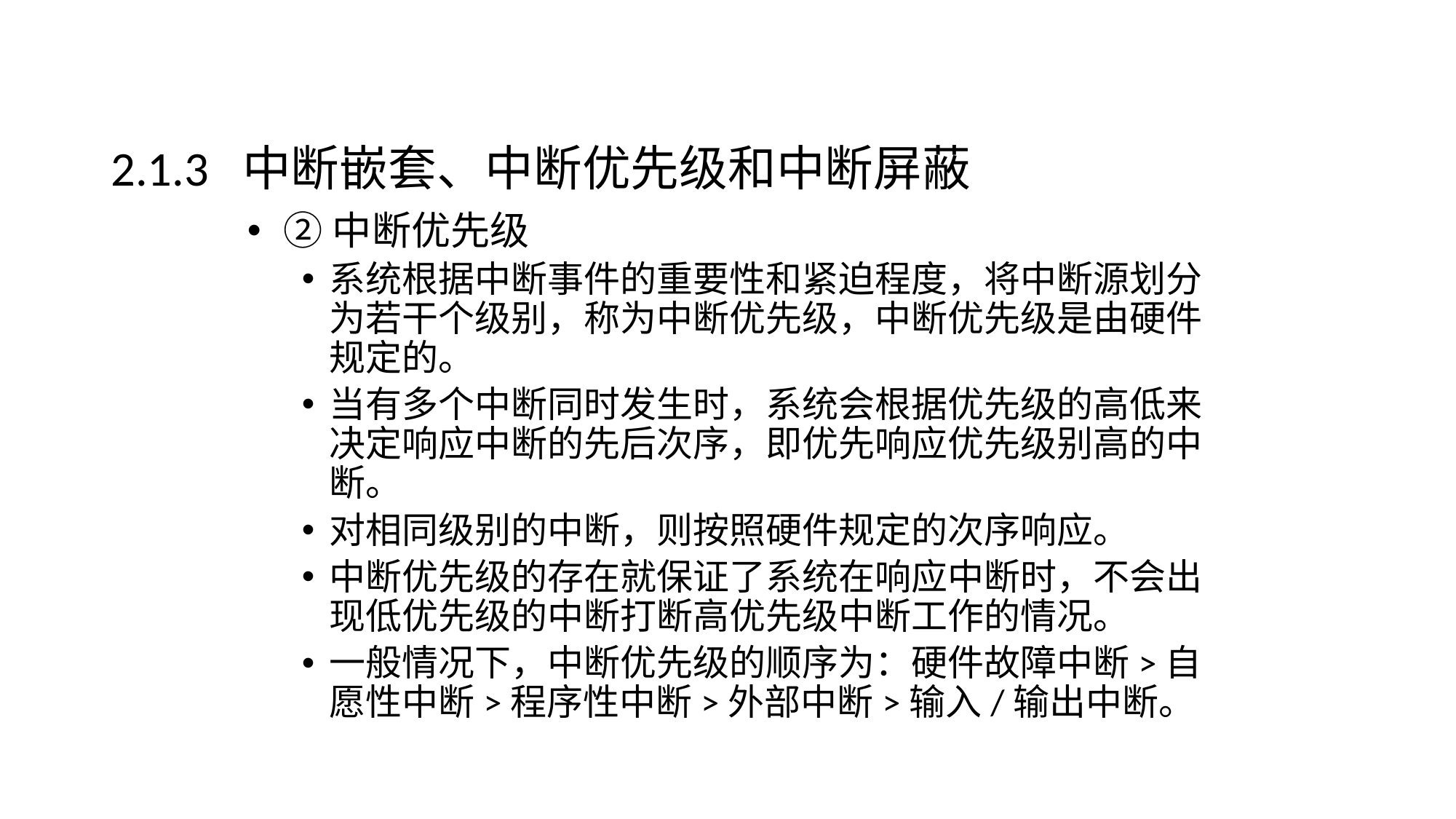

# 2.1.3  中断嵌套、中断优先级和中断屏蔽
 ②中断优先级
系统根据中断事件的重要性和紧迫程度，将中断源划分为若干个级别，称为中断优先级，中断优先级是由硬件规定的。
当有多个中断同时发生时，系统会根据优先级的高低来决定响应中断的先后次序，即优先响应优先级别高的中断。
对相同级别的中断，则按照硬件规定的次序响应。
中断优先级的存在就保证了系统在响应中断时，不会出现低优先级的中断打断高优先级中断工作的情况。
一般情况下，中断优先级的顺序为：硬件故障中断>自愿性中断>程序性中断>外部中断>输入/输出中断。
11